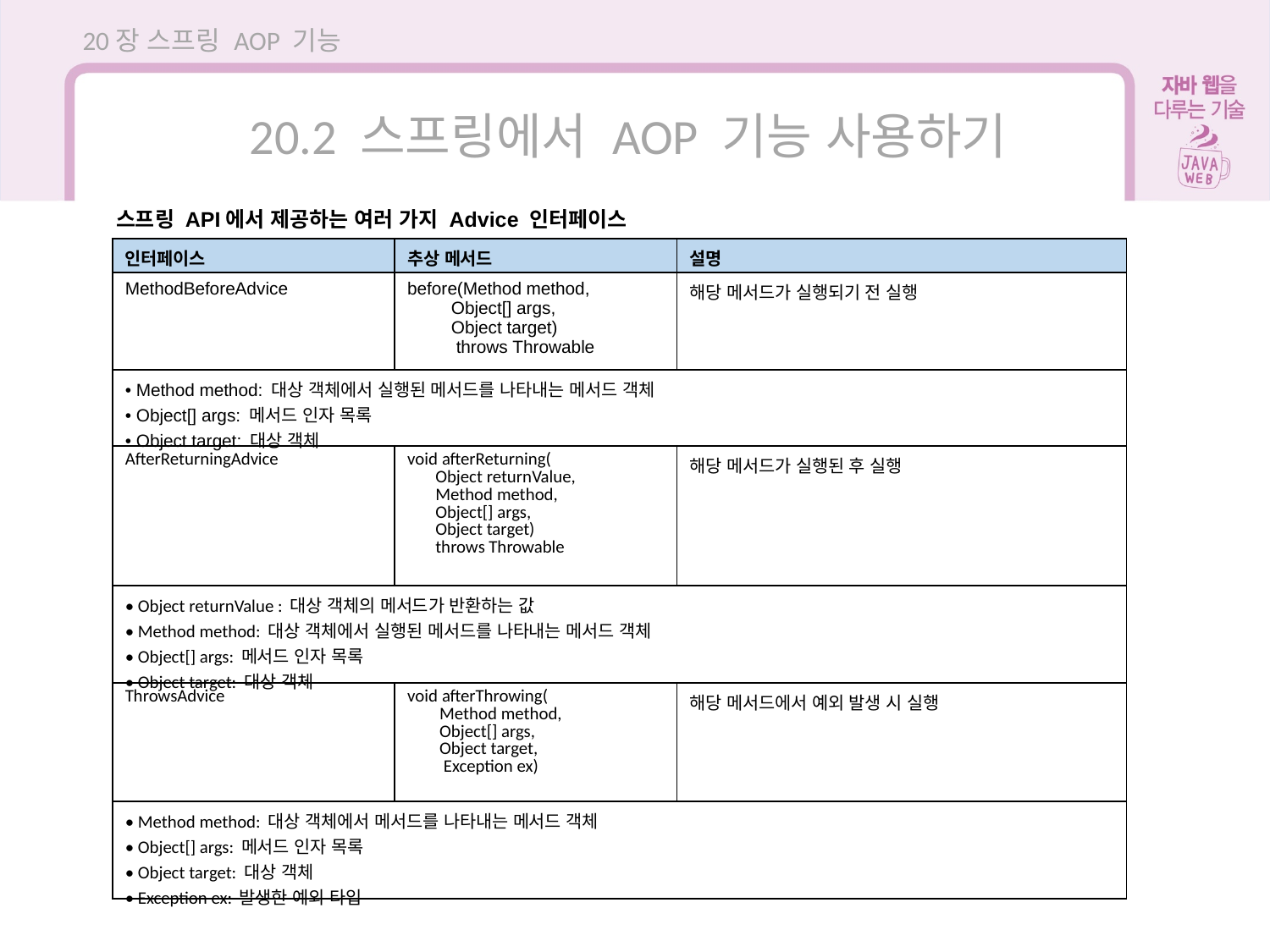

20장 스프링 AOP 기능
20.2 스프링에서 AOP 기능 사용하기
스프링 API에서 제공하는 여러 가지 Advice 인터페이스
| 인터페이스 | 추상 메서드 | 설명 |
| --- | --- | --- |
| MethodBeforeAdvice | before(Method method, Object[] args, Object target) throws Throwable | 해당 메서드가 실행되기 전 실행 |
| • Method method: 대상 객체에서 실행된 메서드를 나타내는 메서드 객체 • Object[] args: 메서드 인자 목록 • Object target: 대상 객체 |  |  |
| AfterReturningAdvice | void afterReturning( Object returnValue, Method method, Object[] args, Object target) throws Throwable | 해당 메서드가 실행된 후 실행 |
| • Object returnValue : 대상 객체의 메서드가 반환하는 값 • Method method: 대상 객체에서 실행된 메서드를 나타내는 메서드 객체 • Object[] args: 메서드 인자 목록 • Object target: 대상 객체 |  |  |
| ThrowsAdvice | void afterThrowing( Method method, Object[] args, Object target, Exception ex) | 해당 메서드에서 예외 발생 시 실행 |
| • Method method: 대상 객체에서 메서드를 나타내는 메서드 객체 • Object[] args: 메서드 인자 목록 • Object target: 대상 객체 • Exception ex: 발생한 예외 타입 |  |  |